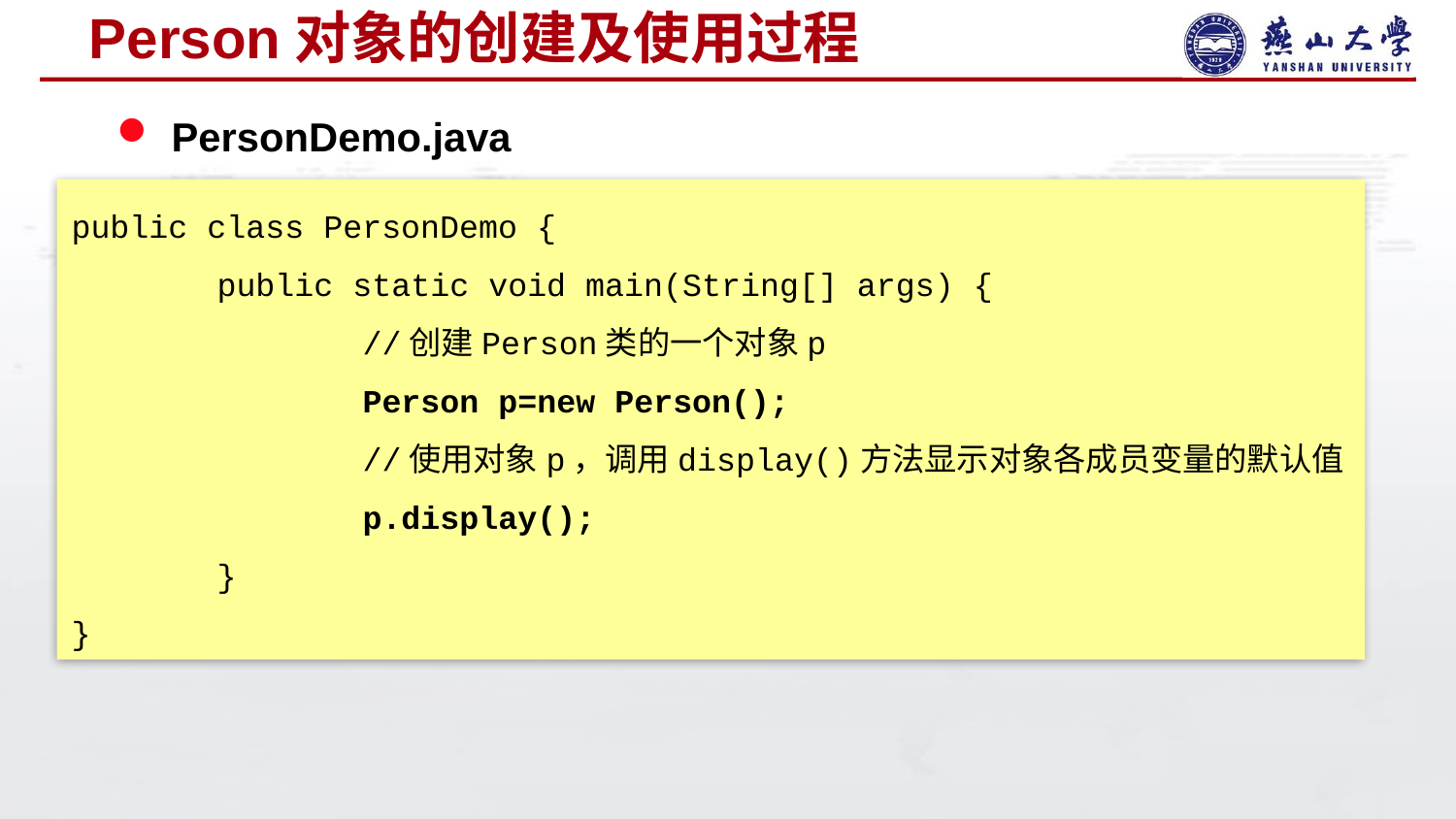

# Person对象的创建及使用过程
PersonDemo.java
public class PersonDemo {
	public static void main(String[] args) {
		//创建Person类的一个对象p
		Person p=new Person();
		//使用对象p，调用display()方法显示对象各成员变量的默认值
		p.display();
	}
}